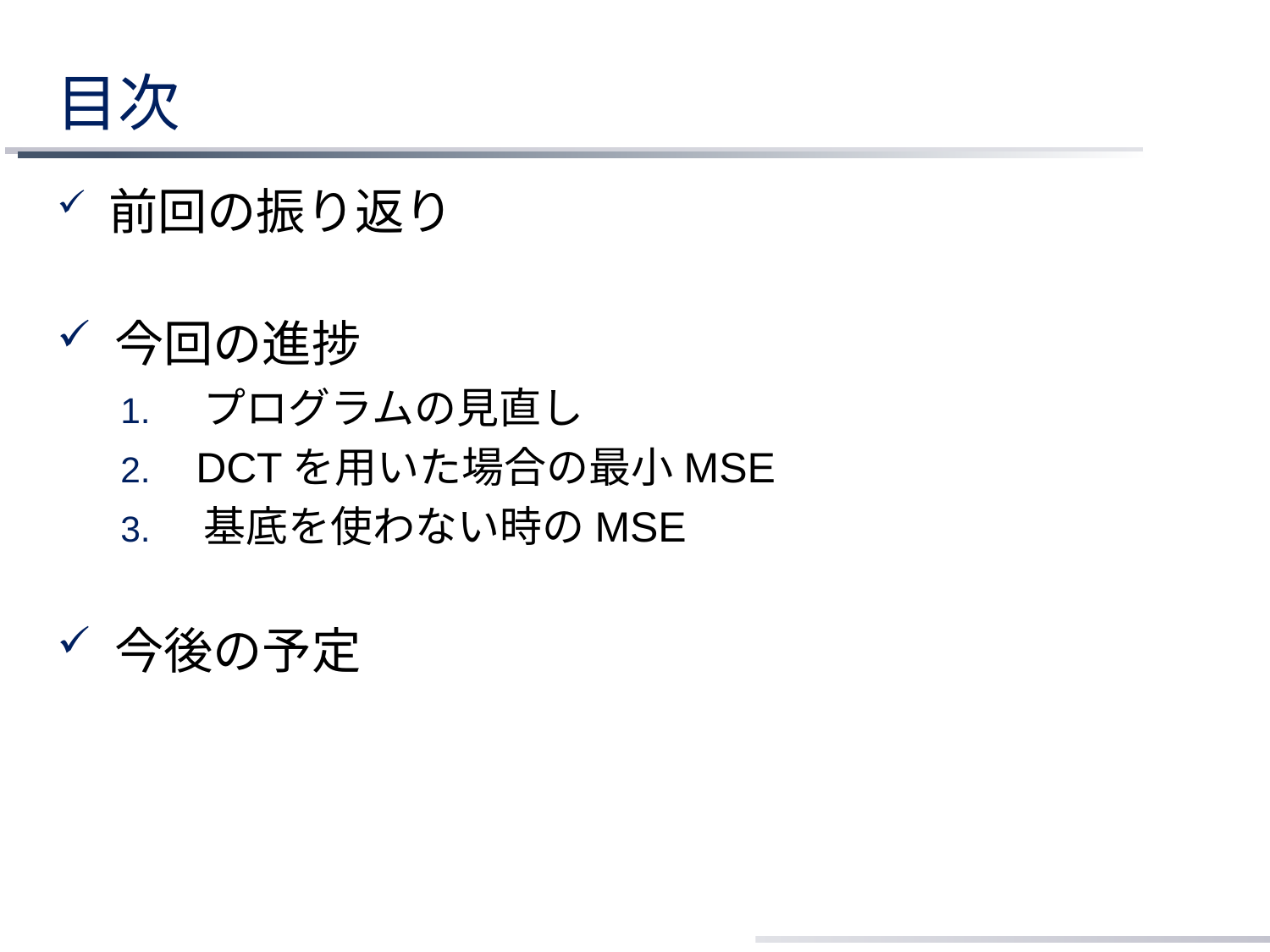

2
# 目次
 前回の振り返り

 今回の進捗
 プログラムの見直し
 DCTを用いた場合の最小MSE
 基底を使わない時のMSE

 今後の予定